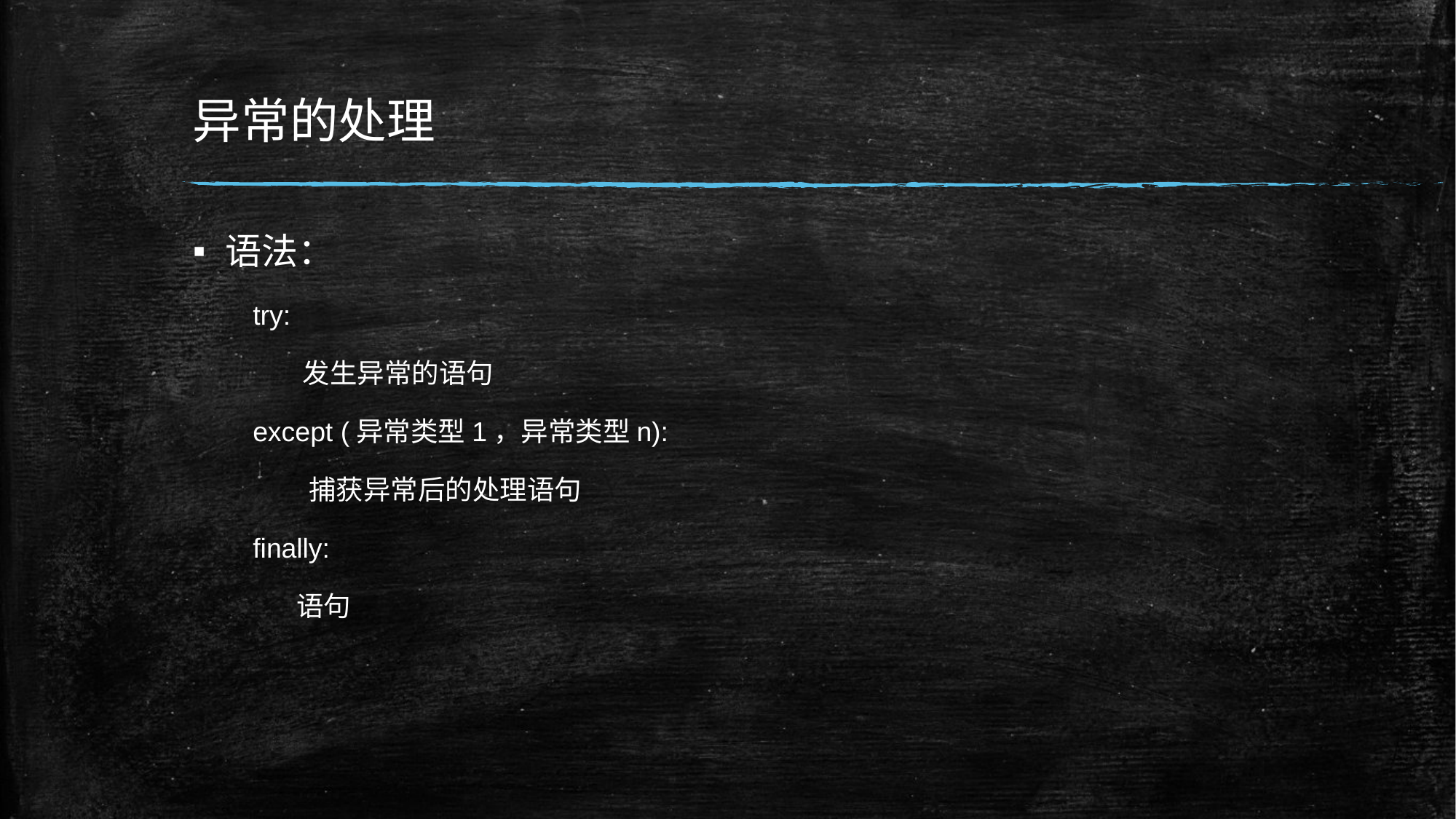

# 异常的处理
语法：
try:
       发生异常的语句
except (异常类型1，异常类型n):
        捕获异常后的处理语句
finally:
      语句